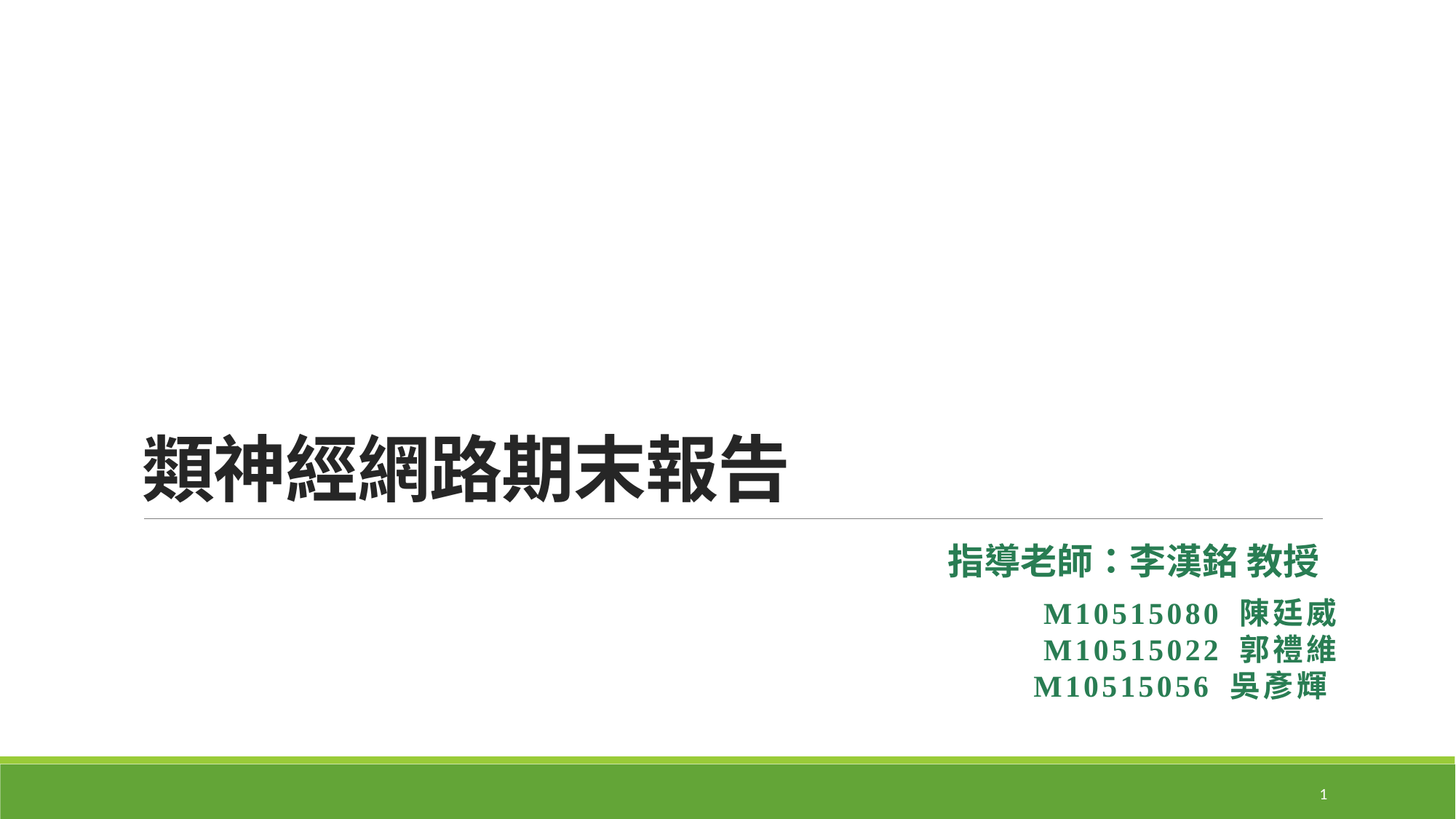

# 類神經網路期末報告
指導老師：李漢銘 教授
M10515080 陳廷威
M10515022 郭禮維
M10515056 吳彥輝
1